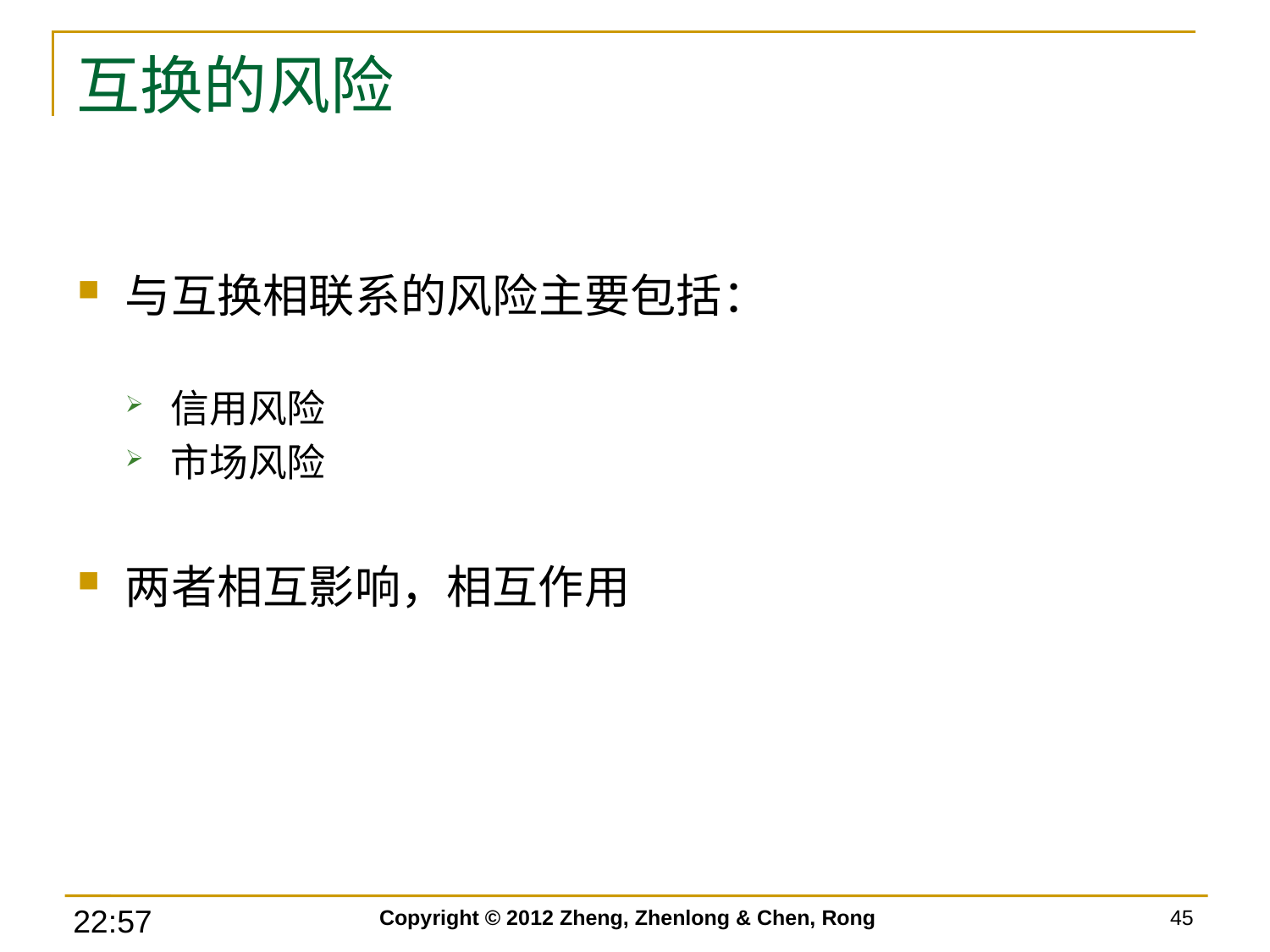

# 互换的风险

与互换相联系的风险主要包括：

信用风险
市场风险

两者相互影响，相互作用
Copyright © 2012 Zheng, Zhenlong & Chen, Rong
45